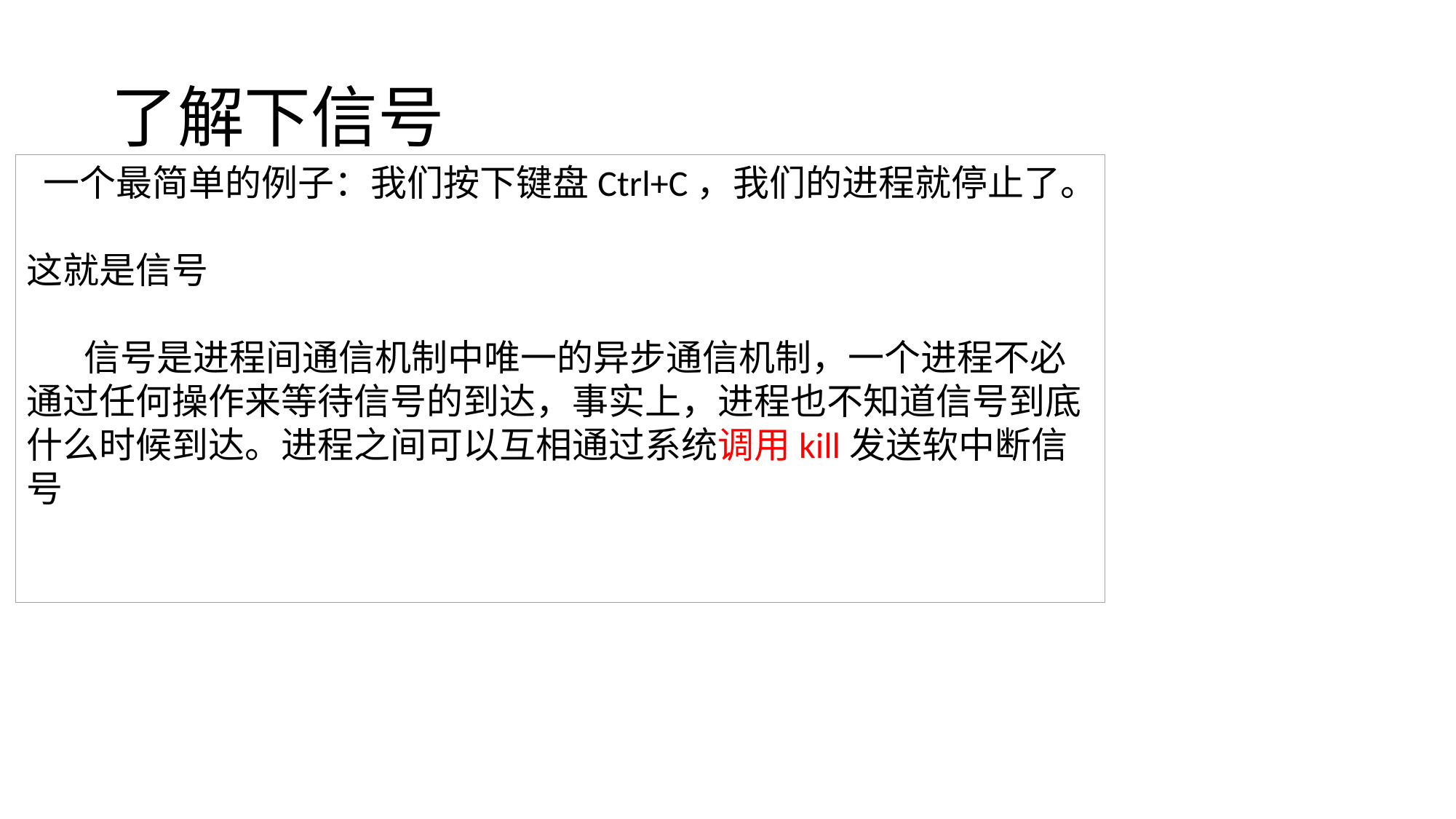

# 了解下信号
 一个最简单的例子：我们按下键盘Ctrl+C，我们的进程就停止了。

这就是信号

      信号是进程间通信机制中唯一的异步通信机制，一个进程不必通过任何操作来等待信号的到达，事实上，进程也不知道信号到底什么时候到达。进程之间可以互相通过系统调用kill发送软中断信号